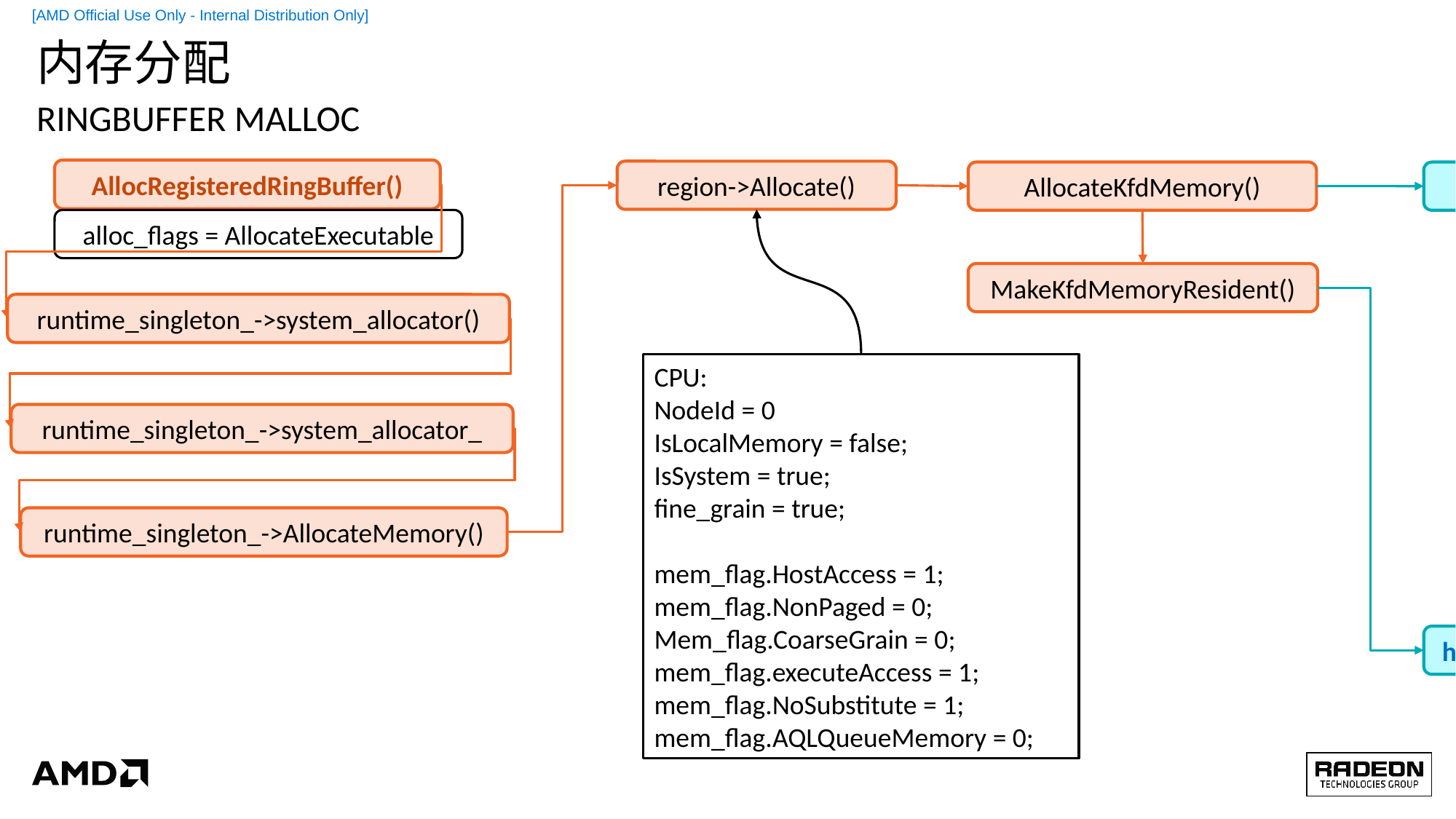

# 内存分配
Ringbuffer malloc
AllocRegisteredRingBuffer()
region->Allocate()
AllocateKfdMemory()
hsaKmtAllocMemory()
fmm_allocate_host()
alloc_flags = AllocateExecutable
MakeKfdMemoryResident()
aperture allocate area
fmm_allocate_host_gpu()
runtime_singleton_->system_allocator()
CPU:
NodeId = 0
IsLocalMemory = false;
IsSystem = true;
fine_grain = true;

mem_flag.HostAccess = 1;
mem_flag.NonPaged = 0; Mem_flag.CoarseGrain = 0;
mem_flag.executeAccess = 1;
mem_flag.NoSubstitute = 1;
mem_flag.AQLQueueMemory = 0;
Ioctl(AMDKFD_IOC_ALLOC_MEMORY_OF_GPU)
GTT:

ioc_flag |= KFD_IOC_ALLOC_MEM_FLAGS_GTT;
ioc _flag |= KFD_IOC_ALLOC_MEM_FLAGS_EXECUTABLE;
ioc _flag |= KFD_IOC_ALLOC_MEM_FLAGS_COHERENT;
runtime_singleton_->system_allocator_
create vm object
runtime_singleton_->AllocateMemory()
map offset to drm
hsaKmtMapMemoryToGPUNodes()
fmm_map_to_gpu()
Ioctl(AMDKFD_IOC_MAP_MEMORY_TO_GPU)
map_fd = kfd_fd / drm_fd ?
port = PORT_READ | PORT_WRITE
flag = MAP_SHARED | MAP_FIXED